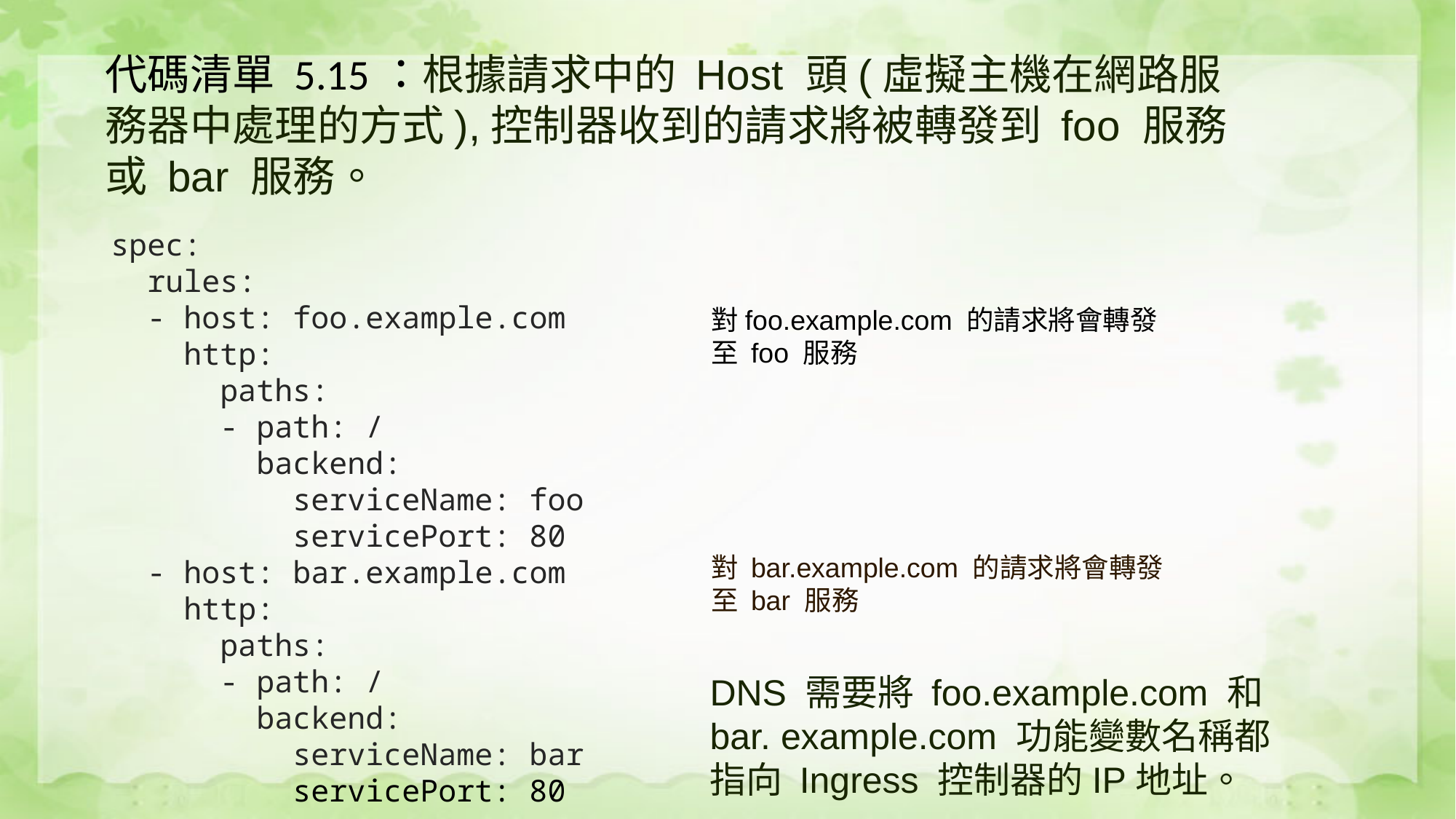

代碼清單 5.15：根據請求中的 Host 頭(虛擬主機在網路服務器中處理的方式),控制器收到的請求將被轉發到 foo 服務或 bar 服務。
spec:
  rules:
  - host: foo.example.com
    http:
      paths:
      - path: /
        backend:
          serviceName: foo
          servicePort: 80
  - host: bar.example.com
    http:
      paths:
      - path: /
        backend:
          serviceName: bar
          servicePort: 80
對foo.example.com 的請求將會轉發至 foo 服務
對 bar.example.com 的請求將會轉發至 bar 服務
DNS 需要將 foo.example.com 和 bar. example.com 功能變數名稱都指向 Ingress 控制器的IP地址。